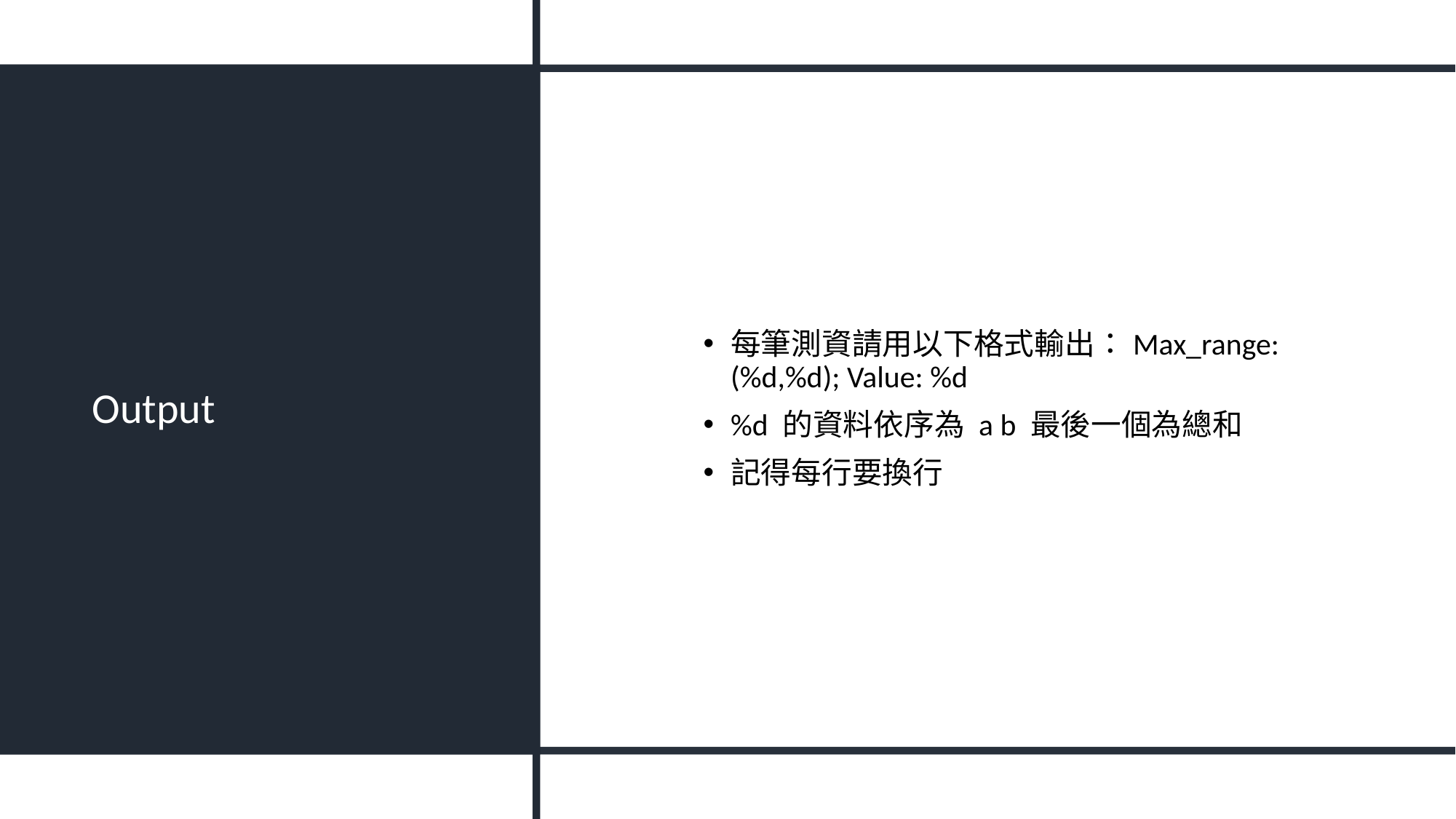

# Output
每筆測資請用以下格式輸出：Max_range: (%d,%d); Value: %d
%d 的資料依序為 a b 最後一個為總和
記得每行要換行